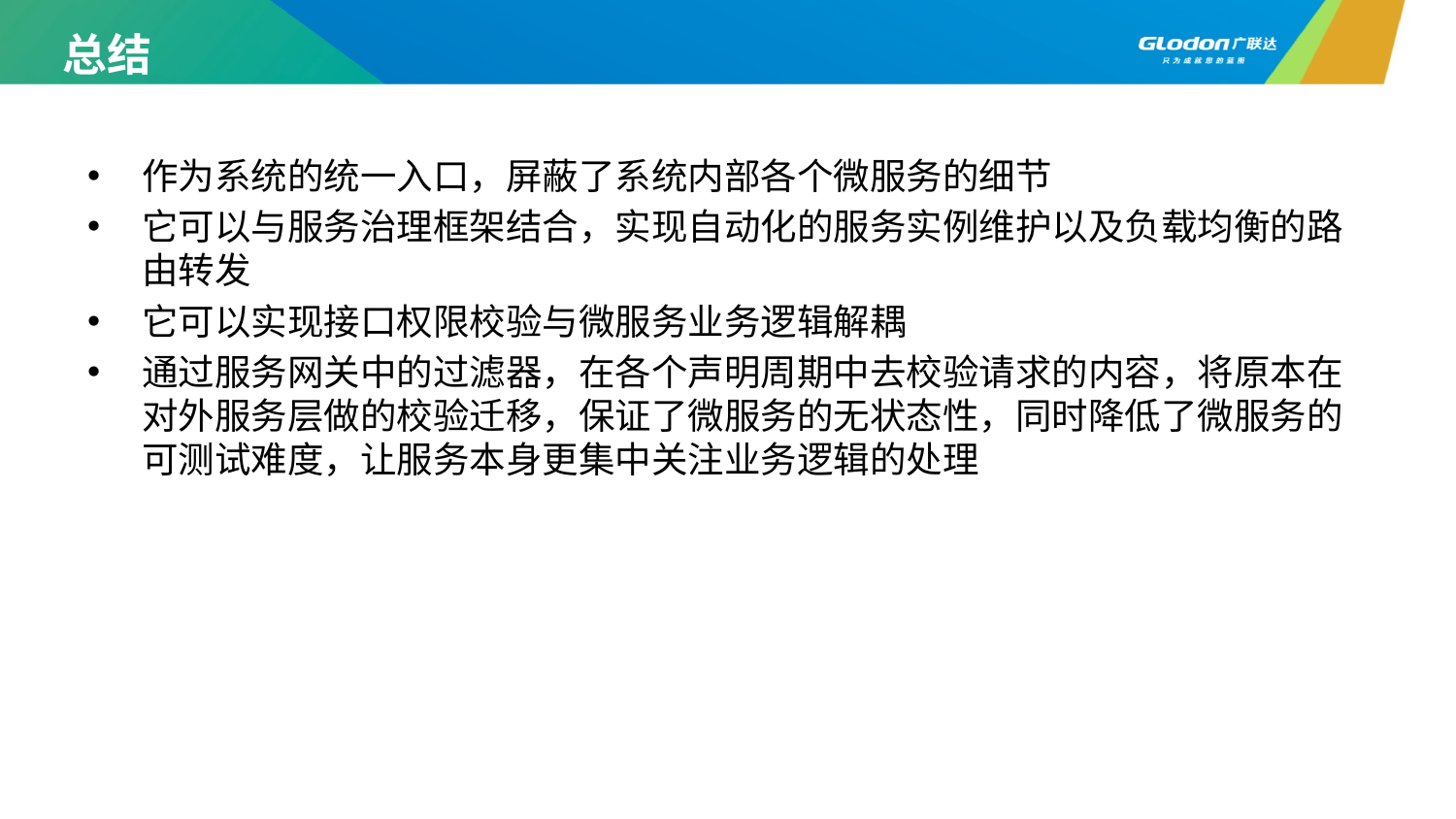

# 总结
作为系统的统一入口，屏蔽了系统内部各个微服务的细节
它可以与服务治理框架结合，实现自动化的服务实例维护以及负载均衡的路由转发
它可以实现接口权限校验与微服务业务逻辑解耦
通过服务网关中的过滤器，在各个声明周期中去校验请求的内容，将原本在对外服务层做的校验迁移，保证了微服务的无状态性，同时降低了微服务的可测试难度，让服务本身更集中关注业务逻辑的处理